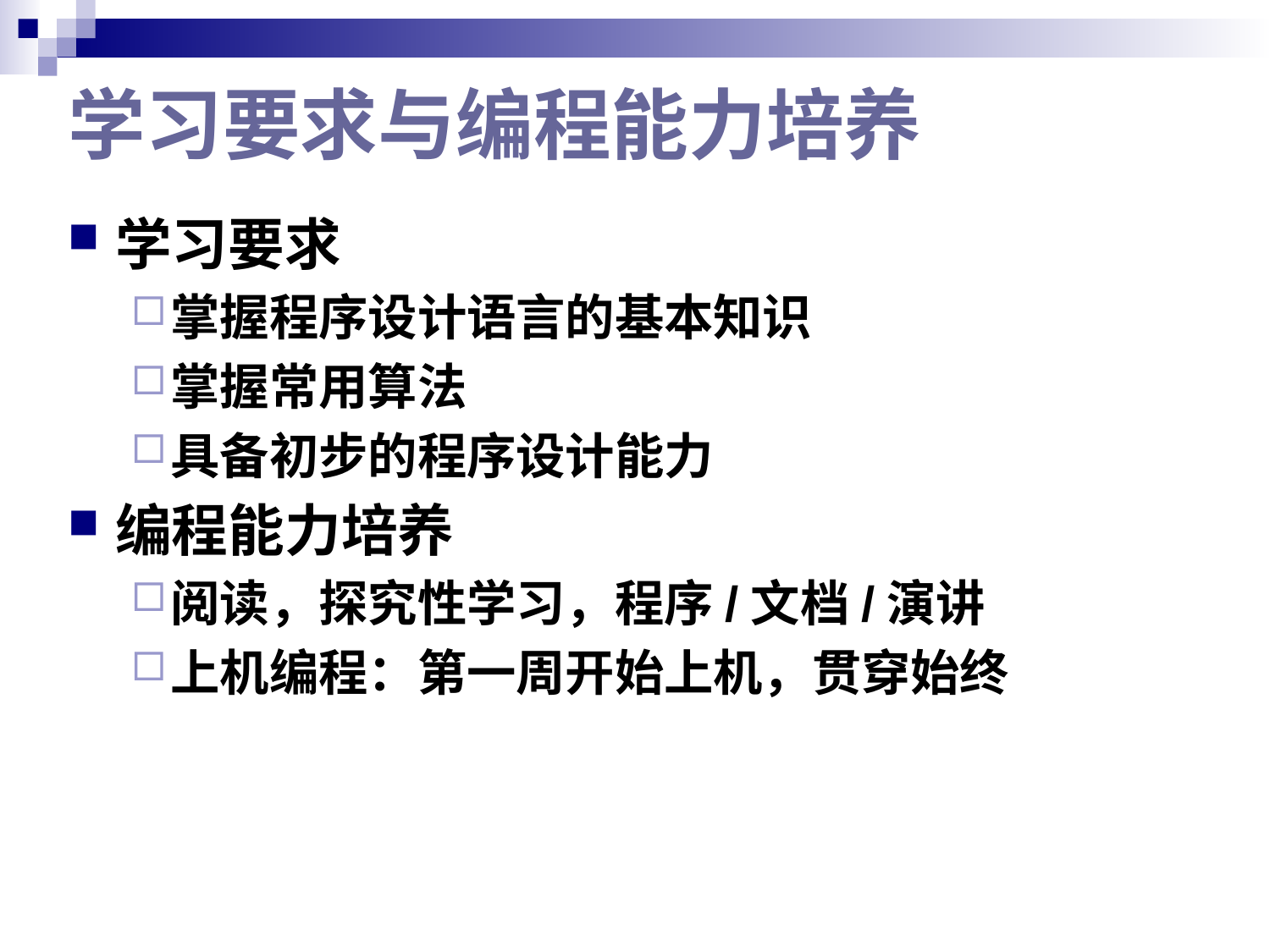

# 学习要求与编程能力培养
学习要求
掌握程序设计语言的基本知识
掌握常用算法
具备初步的程序设计能力
编程能力培养
阅读，探究性学习，程序/文档/演讲
上机编程：第一周开始上机，贯穿始终